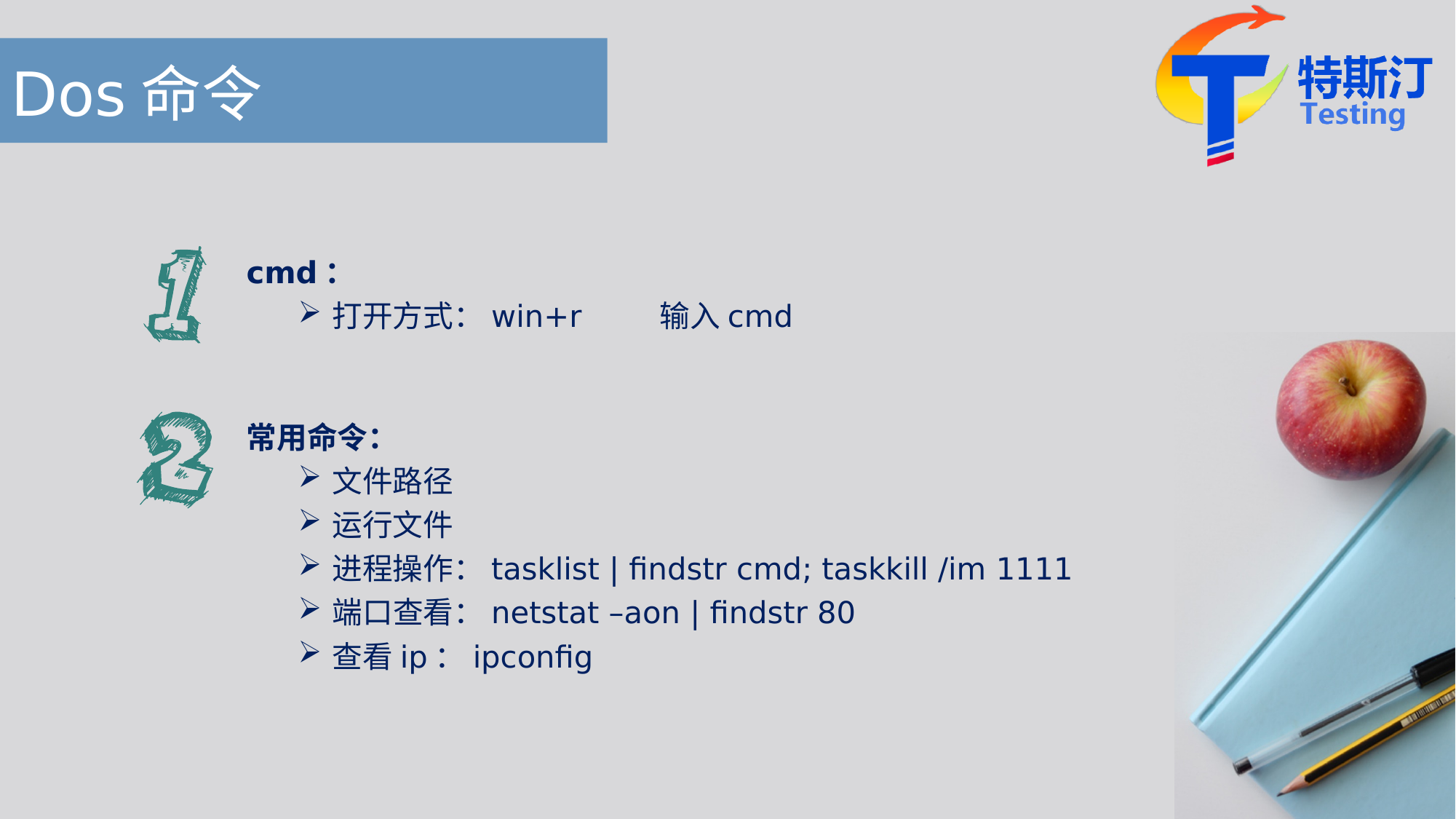

# Dos命令

cmd：
打开方式：win+r	输入cmd

常用命令：
文件路径
运行文件
进程操作：tasklist | findstr cmd; taskkill /im 1111
端口查看：netstat –aon | findstr 80
查看ip：ipconfig